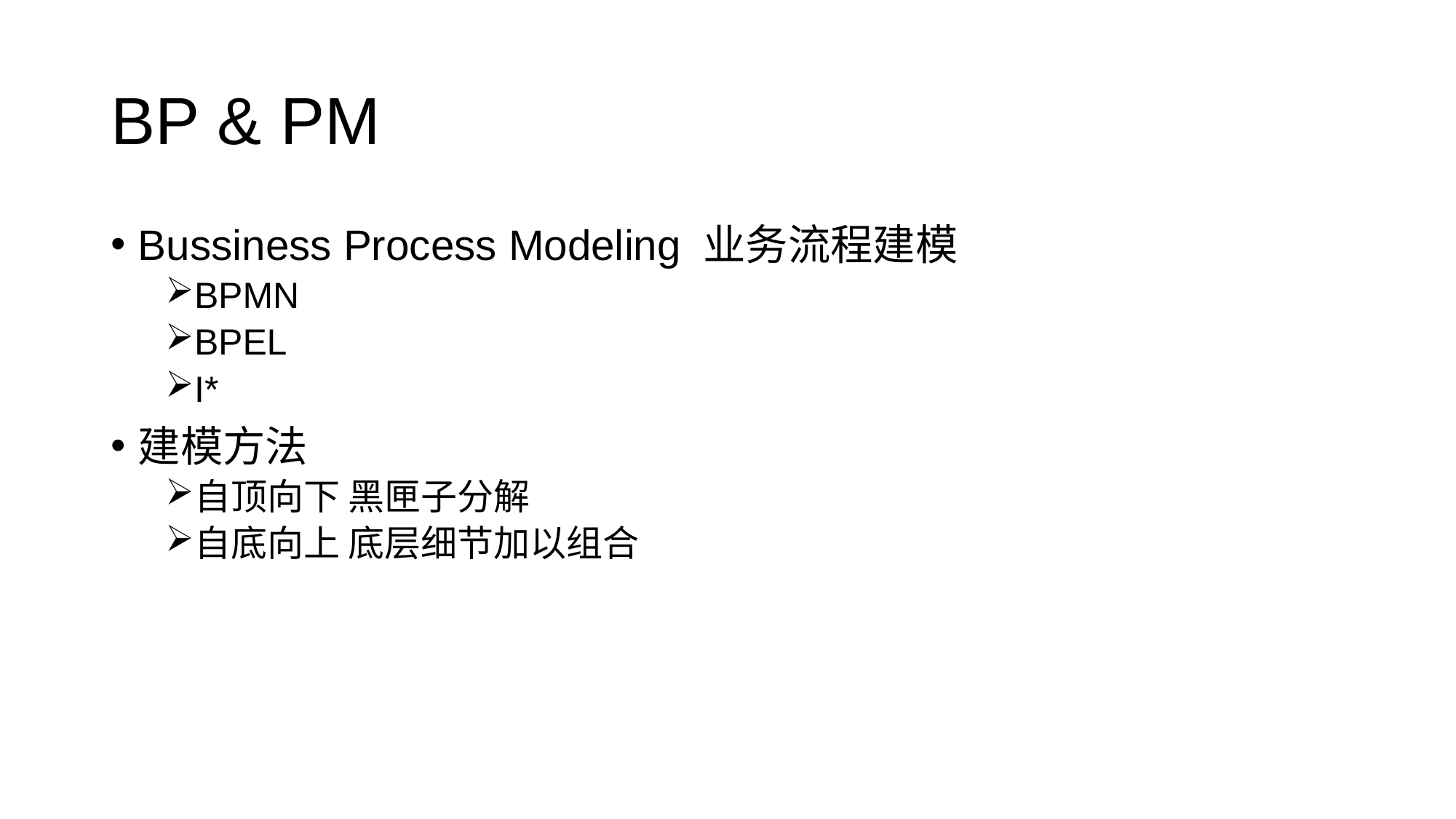

# BP & PM
Bussiness Process Modeling 业务流程建模
BPMN
BPEL
I*
建模方法
自顶向下 黑匣子分解
自底向上 底层细节加以组合